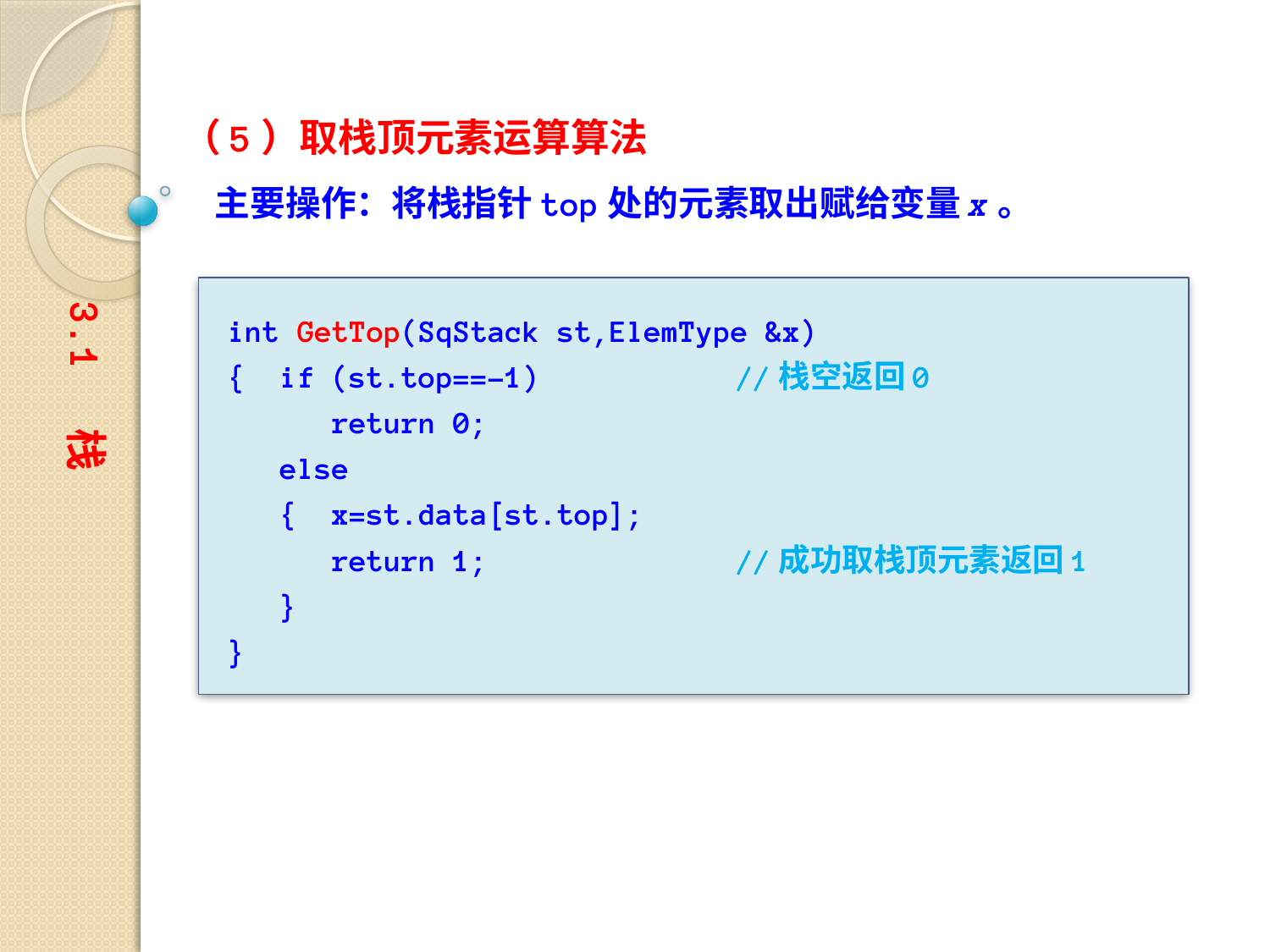

（5）取栈顶元素运算算法
   主要操作：将栈指针top处的元素取出赋给变量x。
3.1  栈
int GetTop(SqStack st,ElemType &x)
{  if (st.top==-1)		//栈空返回0
      return 0;
   else
   {  x=st.data[st.top];
      return 1;		//成功取栈顶元素返回1
   }
}